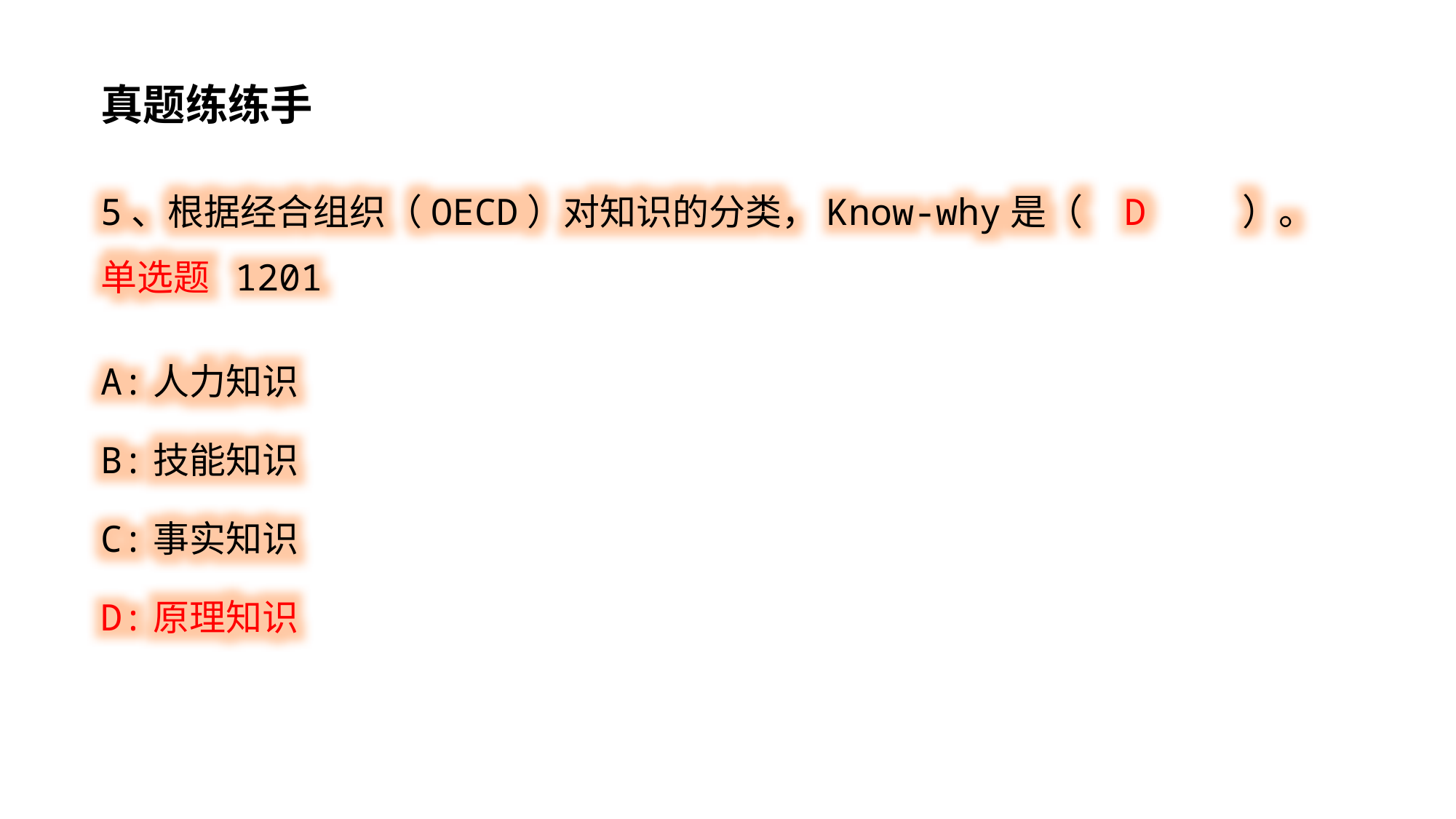

真题练练手
5、根据经合组织（OECD）对知识的分类，Know-why是（    D    ）。单选题  1201

A:人力知识

B:技能知识

C:事实知识

D:原理知识